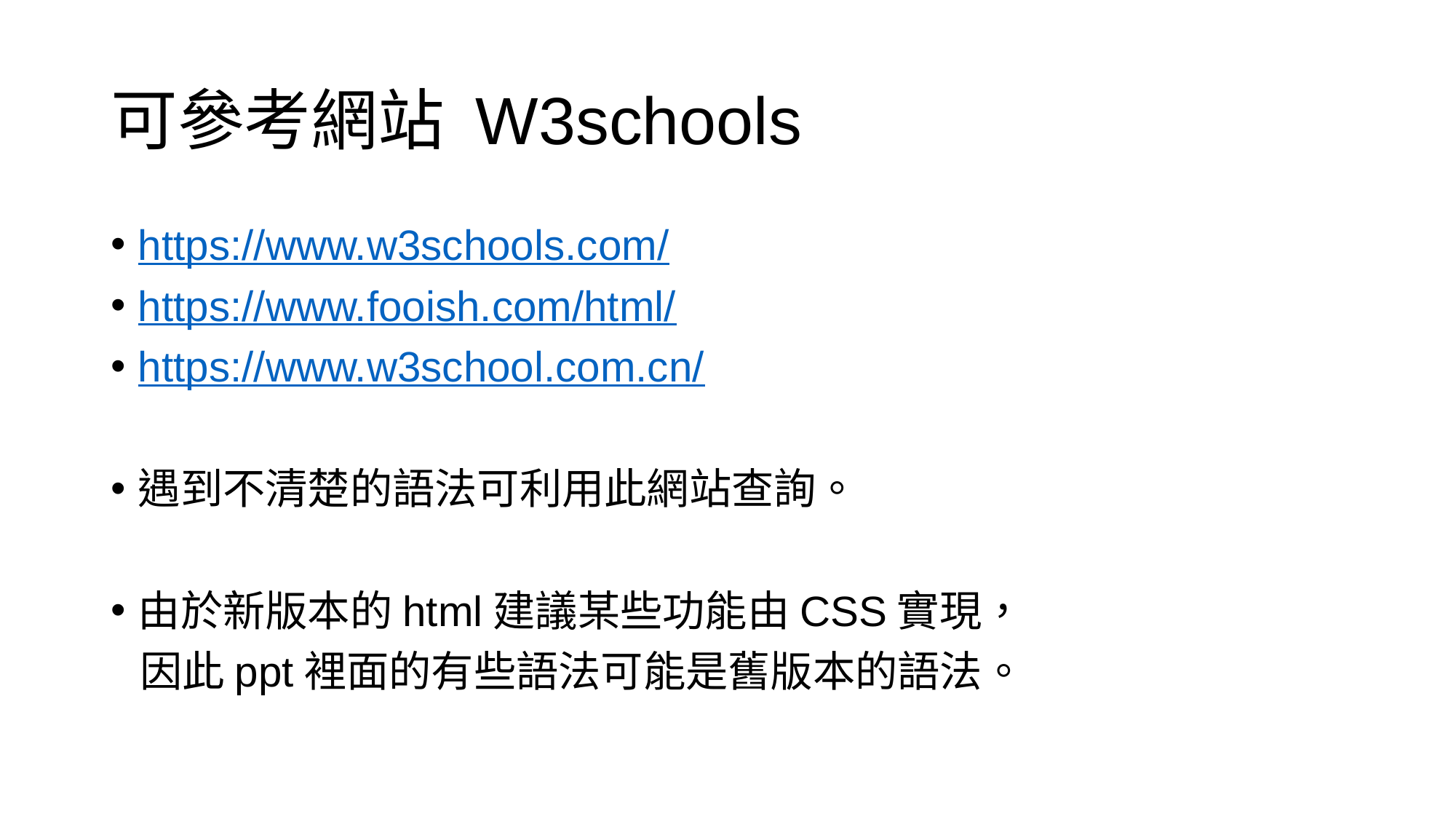

# 可參考網站 W3schools
https://www.w3schools.com/
https://www.fooish.com/html/
https://www.w3school.com.cn/

遇到不清楚的語法可利用此網站查詢。

由於新版本的html建議某些功能由CSS實現，
  因此ppt裡面的有些語法可能是舊版本的語法。